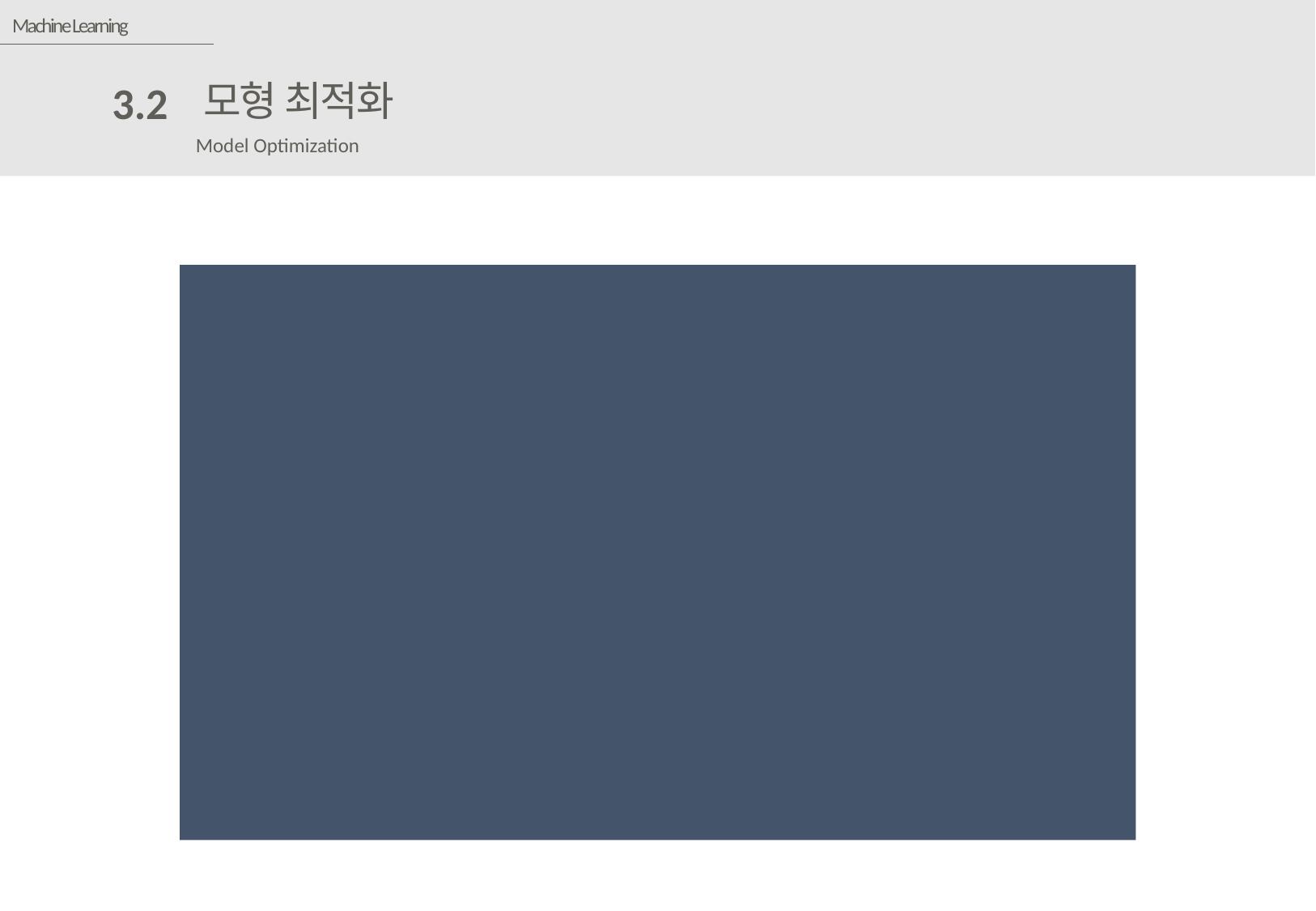

Machine Learning
모형 최적화
3.2
Model Optimization